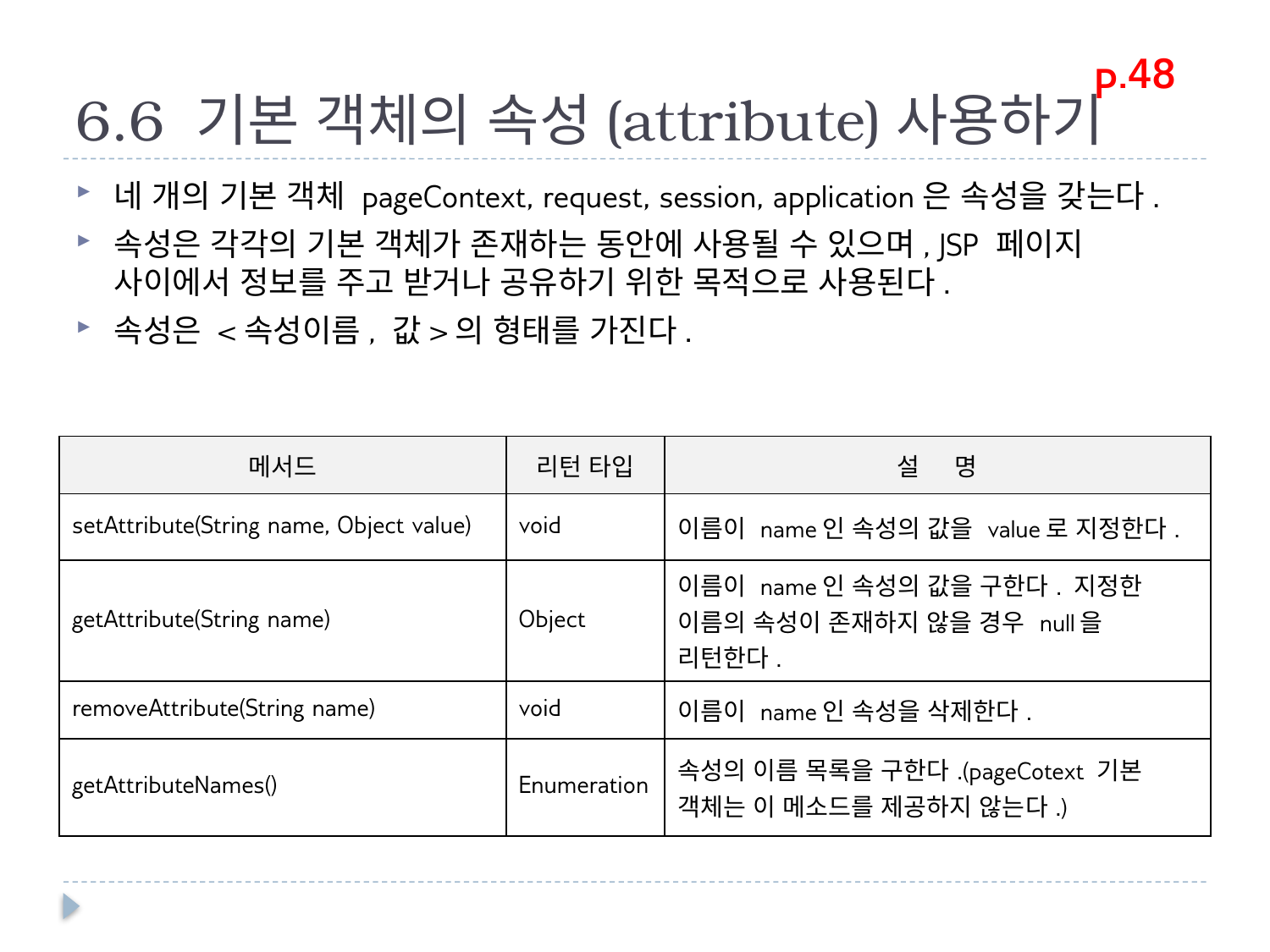

# 6.6 기본 객체의 속성(attribute)사용하기
p.48
네 개의 기본 객체 pageContext, request, session, application은 속성을 갖는다.
속성은 각각의 기본 객체가 존재하는 동안에 사용될 수 있으며, JSP 페이지 사이에서 정보를 주고 받거나 공유하기 위한 목적으로 사용된다.
속성은 <속성이름, 값>의 형태를 가진다.
| 메서드 | 리턴 타입 | 설 명 |
| --- | --- | --- |
| setAttribute(String name, Object value) | void | 이름이 name인 속성의 값을 value로 지정한다. |
| getAttribute(String name) | Object | 이름이 name인 속성의 값을 구한다. 지정한 이름의 속성이 존재하지 않을 경우 null을 리턴한다. |
| removeAttribute(String name) | void | 이름이 name인 속성을 삭제한다. |
| getAttributeNames() | Enumeration | 속성의 이름 목록을 구한다.(pageCotext 기본 객체는 이 메소드를 제공하지 않는다.) |